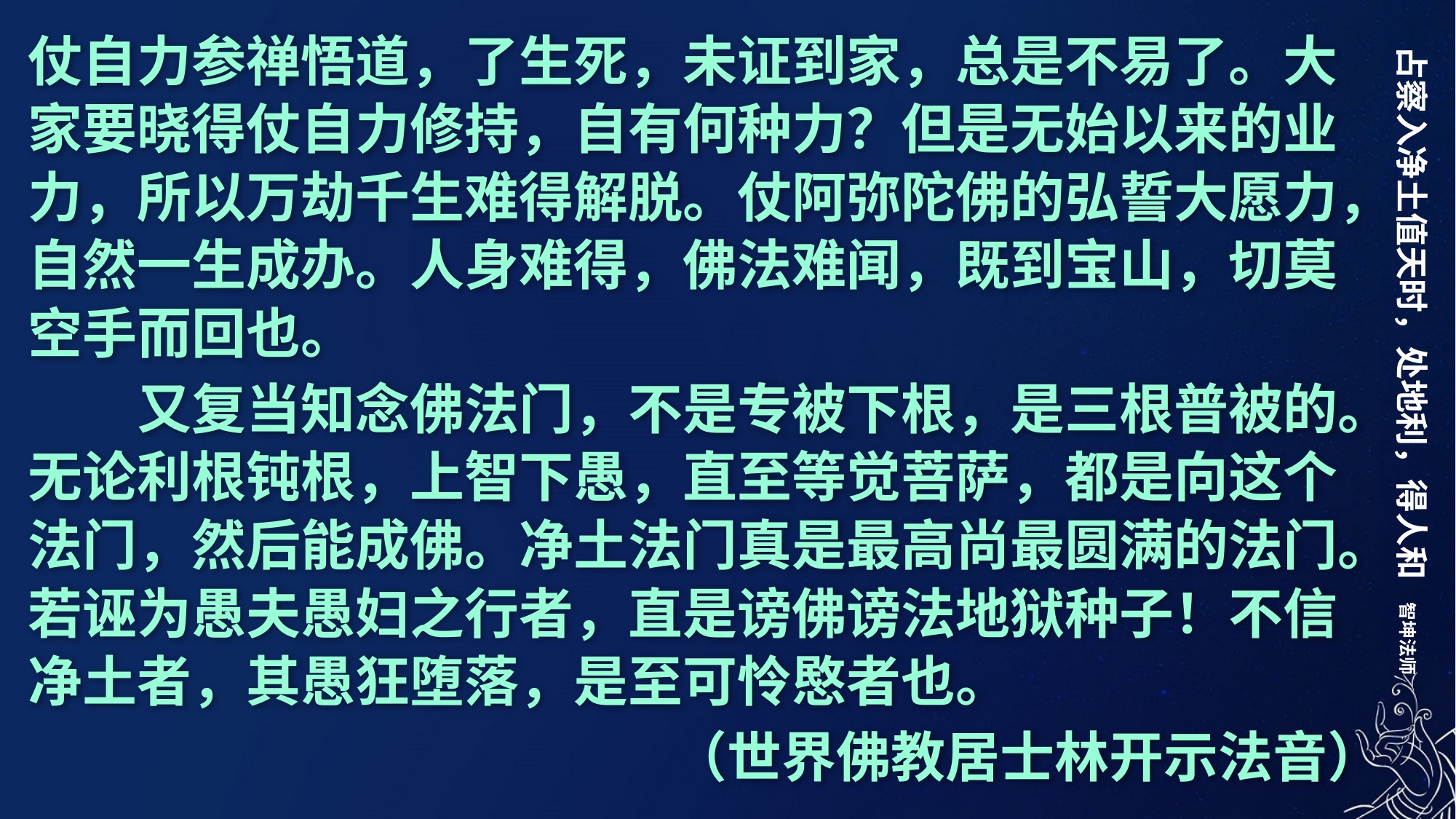

仗自力参禅悟道，了生死，未证到家，总是不易了。大家要晓得仗自力修持，自有何种力？但是无始以来的业力，所以万劫千生难得解脱。仗阿弥陀佛的弘誓大愿力，自然一生成办。人身难得，佛法难闻，既到宝山，切莫空手而回也。
　　又复当知念佛法门，不是专被下根，是三根普被的。无论利根钝根，上智下愚，直至等觉菩萨，都是向这个法门，然后能成佛。净土法门真是最高尚最圆满的法门。若诬为愚夫愚妇之行者，直是谤佛谤法地狱种子！不信净土者，其愚狂堕落，是至可怜愍者也。
（世界佛教居士林开示法音）